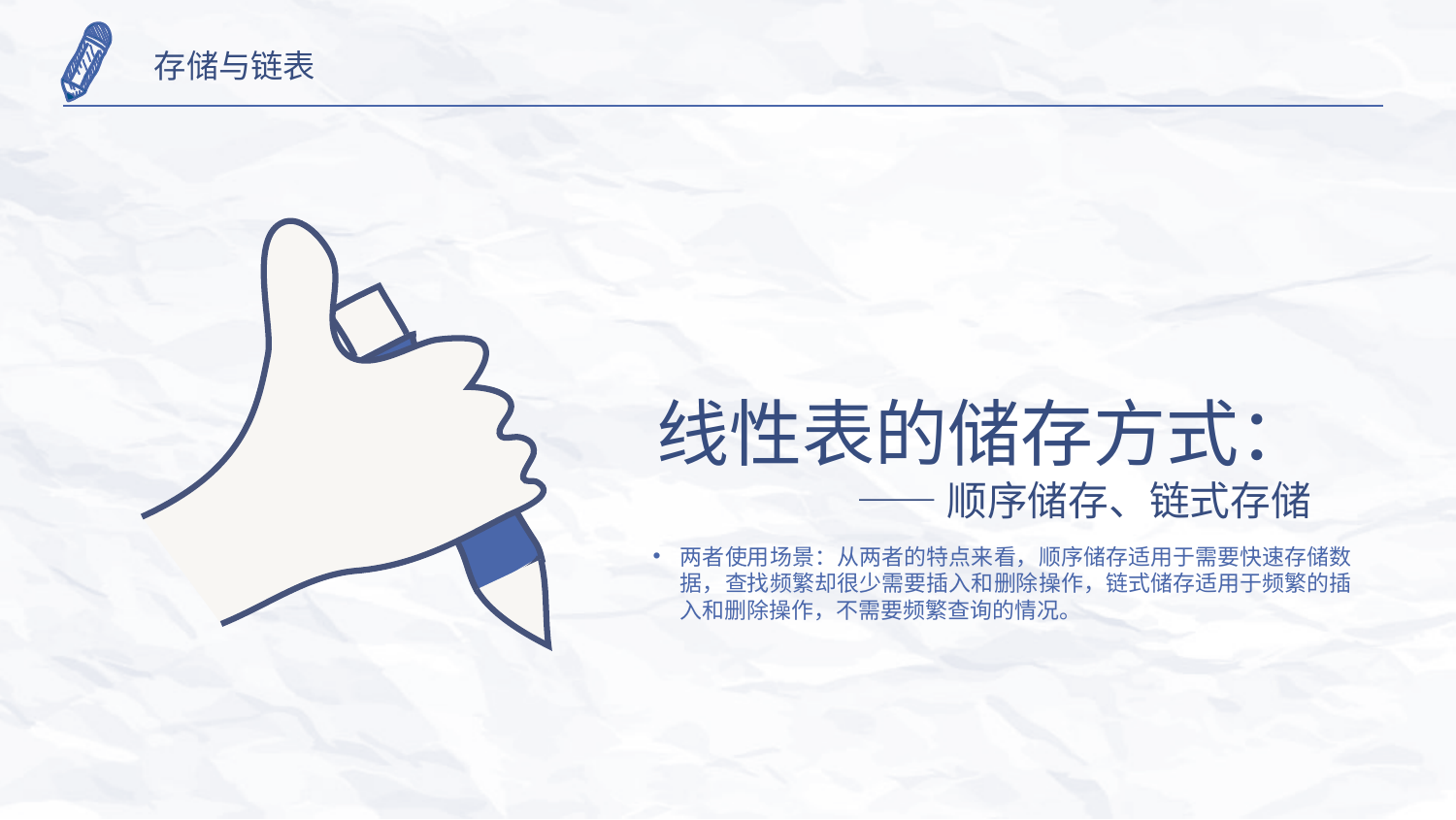

线性表的储存方式：
——顺序储存、链式存储

两者使用场景：从两者的特点来看，顺序储存适用于需要快速存储数据，查找频繁却很少需要插入和删除操作，链式储存适用于频繁的插入和删除操作，不需要频繁查询的情况。